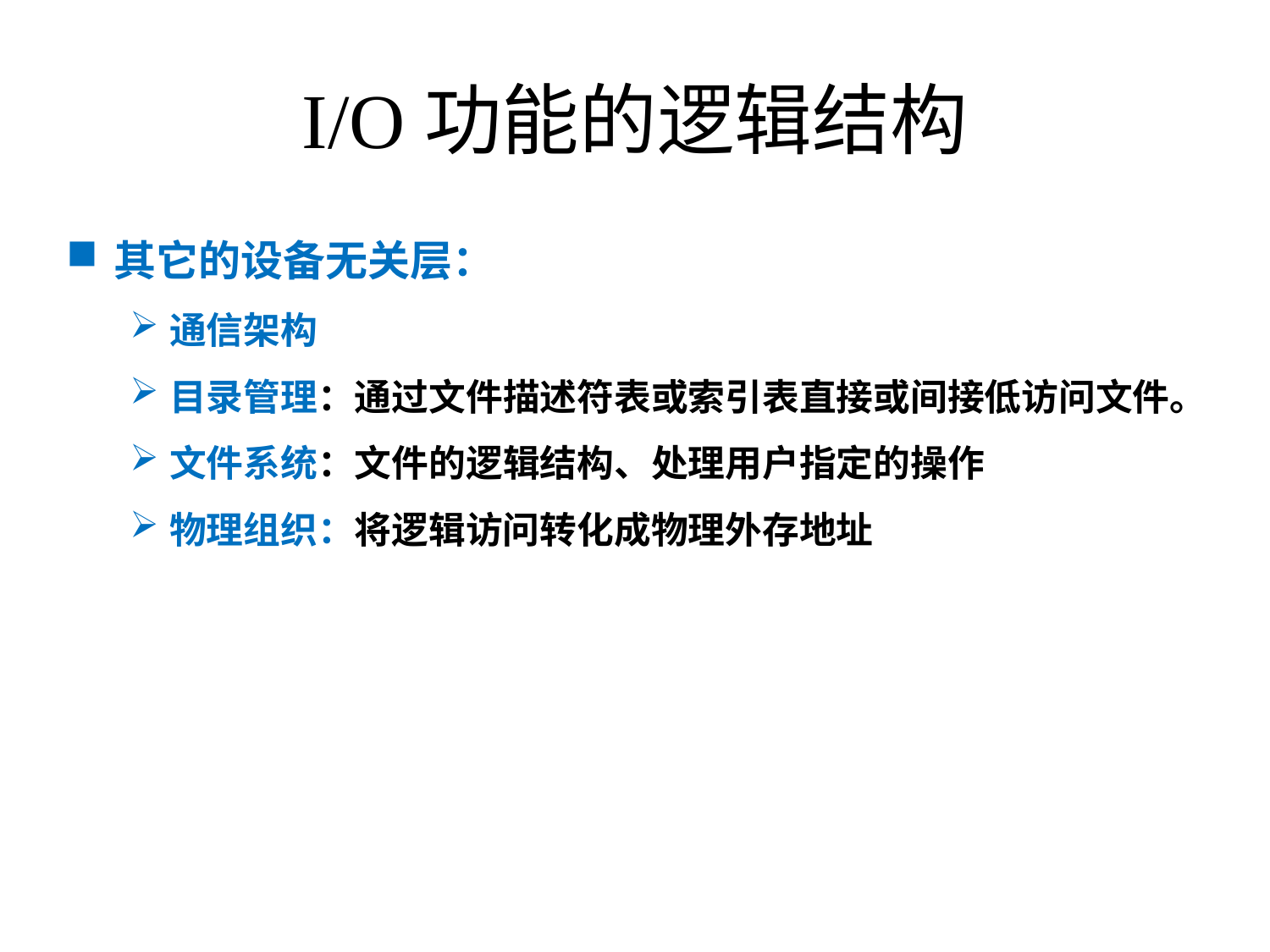

# I/O功能的逻辑结构
其它的设备无关层：
通信架构
目录管理：通过文件描述符表或索引表直接或间接低访问文件。
文件系统：文件的逻辑结构、处理用户指定的操作
物理组织：将逻辑访问转化成物理外存地址